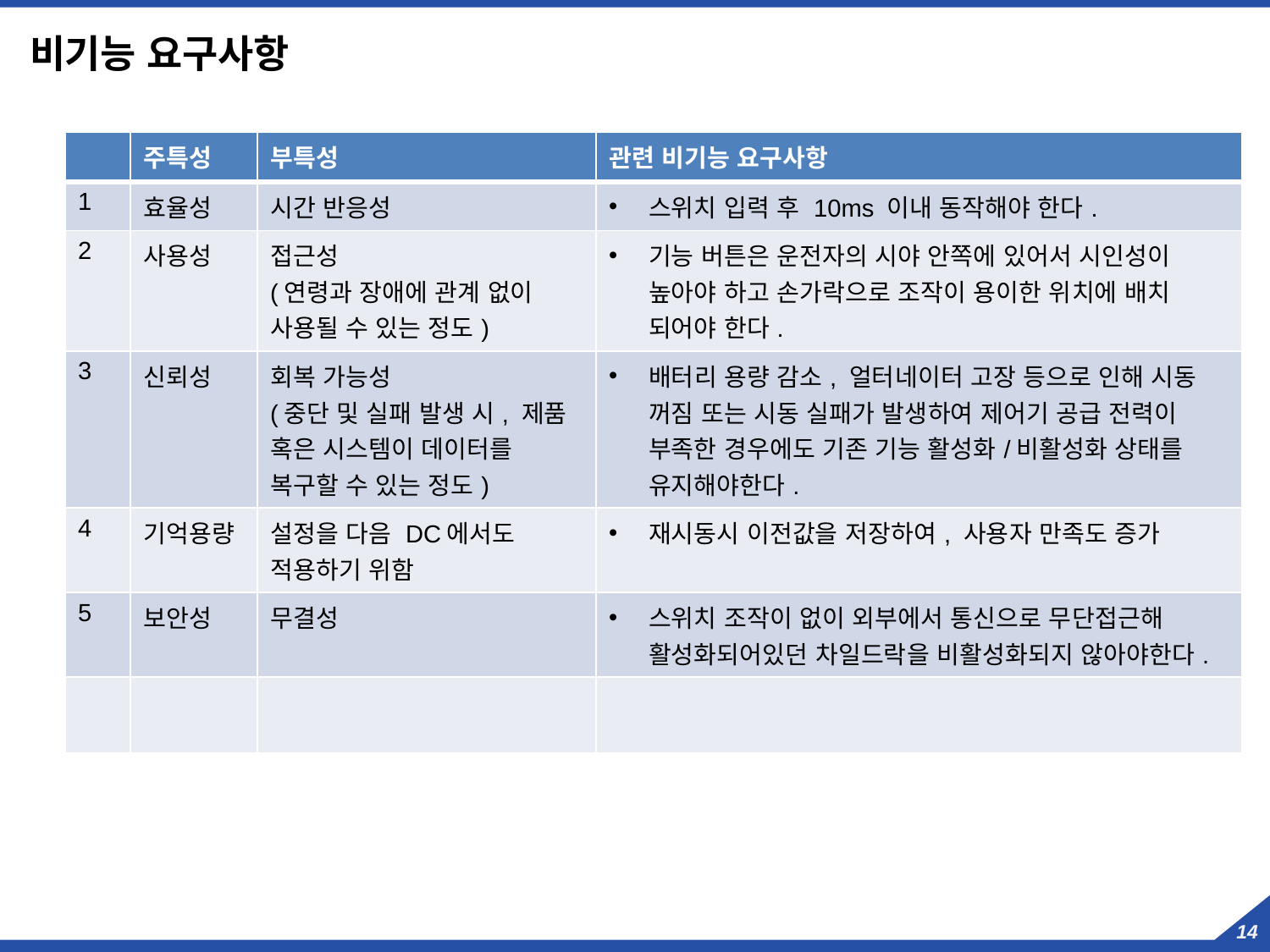

# 비기능 요구사항

|  | 주특성 | 부특성 | 관련 비기능 요구사항 |
| --- | --- | --- | --- |
| 1 | 효율성 | 시간 반응성 | 스위치 입력 후 10ms 이내 동작해야 한다. |
| 2 | 사용성 | 접근성 (연령과 장애에 관계 없이 사용될 수 있는 정도) | 기능 버튼은 운전자의 시야 안쪽에 있어서 시인성이 높아야 하고 손가락으로 조작이 용이한 위치에 배치 되어야 한다. |
| 3 | 신뢰성 | 회복 가능성 (중단 및 실패 발생 시, 제품 혹은 시스템이 데이터를 복구할 수 있는 정도) | 배터리 용량 감소, 얼터네이터 고장 등으로 인해 시동 꺼짐 또는 시동 실패가 발생하여 제어기 공급 전력이 부족한 경우에도 기존 기능 활성화/비활성화 상태를 유지해야한다. |
| 4 | 기억용량 | 설정을 다음 DC에서도 적용하기 위함 | 재시동시 이전값을 저장하여, 사용자 만족도 증가 |
| 5 | 보안성 | 무결성 | 스위치 조작이 없이 외부에서 통신으로 무단접근해 활성화되어있던 차일드락을 비활성화되지 않아야한다. |
|  |  |  |  |